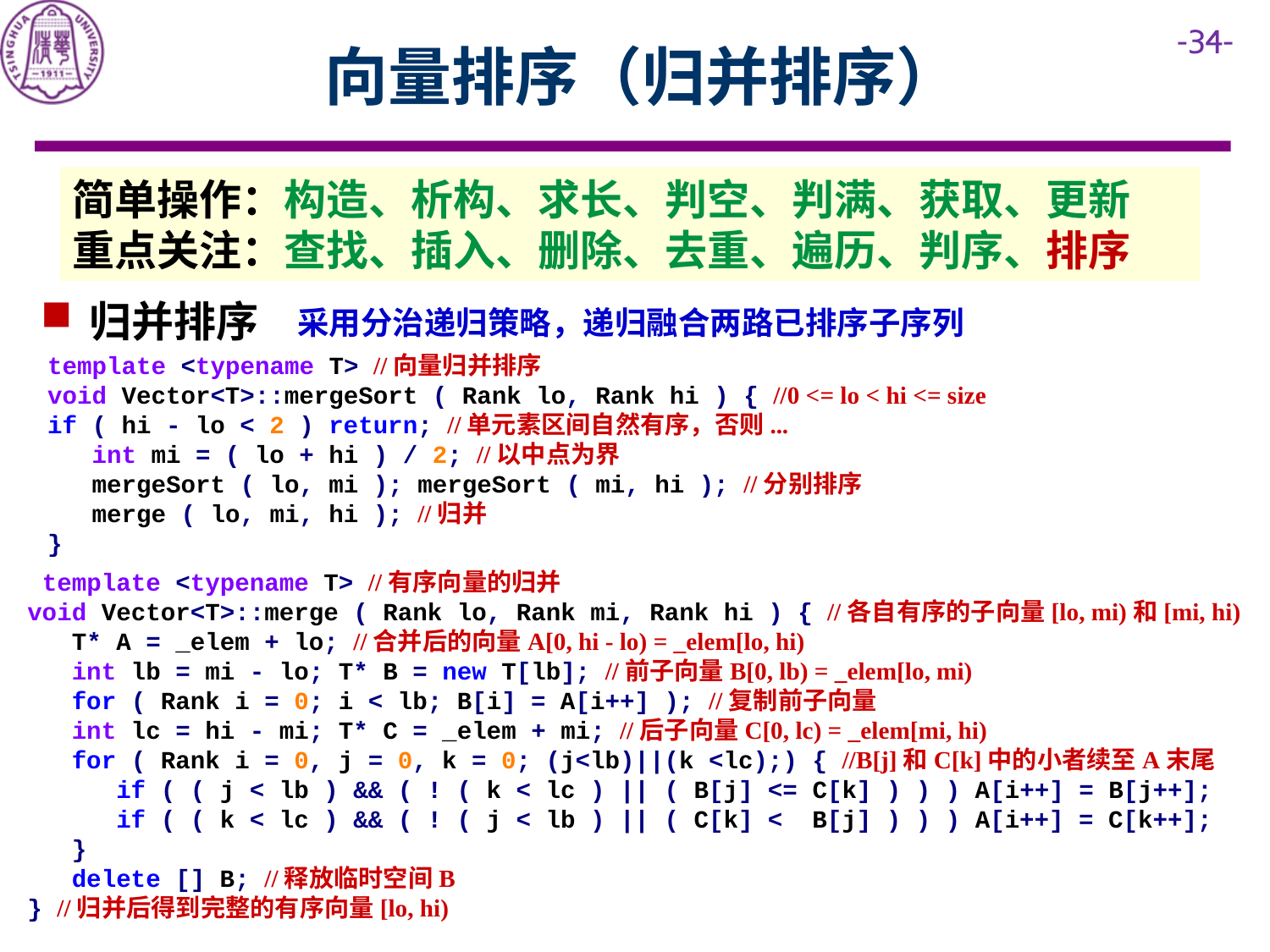

# 向量排序（归并排序）
简单操作：构造、析构、求长、判空、判满、获取、更新
重点关注：查找、插入、删除、去重、遍历、判序、排序
归并排序
采用分治递归策略，递归融合两路已排序子序列
template <typename T> //向量归并排序
void Vector<T>::mergeSort ( Rank lo, Rank hi ) { //0 <= lo < hi <= size
if ( hi - lo < 2 ) return; //单元素区间自然有序，否则...
   int mi = ( lo + hi ) / 2; //以中点为界
   mergeSort ( lo, mi ); mergeSort ( mi, hi ); //分别排序
   merge ( lo, mi, hi ); //归并
}
 template <typename T> //有序向量的归并
void Vector<T>::merge ( Rank lo, Rank mi, Rank hi ) { //各自有序的子向量[lo, mi)和[mi, hi)
   T* A = _elem + lo; //合并后的向量A[0, hi - lo) = _elem[lo, hi)
   int lb = mi - lo; T* B = new T[lb]; //前子向量B[0, lb) = _elem[lo, mi)
   for ( Rank i = 0; i < lb; B[i] = A[i++] ); //复制前子向量
   int lc = hi - mi; T* C = _elem + mi; //后子向量C[0, lc) = _elem[mi, hi)
   for ( Rank i = 0, j = 0, k = 0; (j<lb)||(k <lc);) { //B[j]和C[k]中的小者续至A末尾
      if ( ( j < lb ) && ( ! ( k < lc ) || ( B[j] <= C[k] ) ) ) A[i++] = B[j++];
      if ( ( k < lc ) && ( ! ( j < lb ) || ( C[k] <  B[j] ) ) ) A[i++] = C[k++];
   }
   delete [] B; //释放临时空间B
} //归并后得到完整的有序向量[lo, hi)